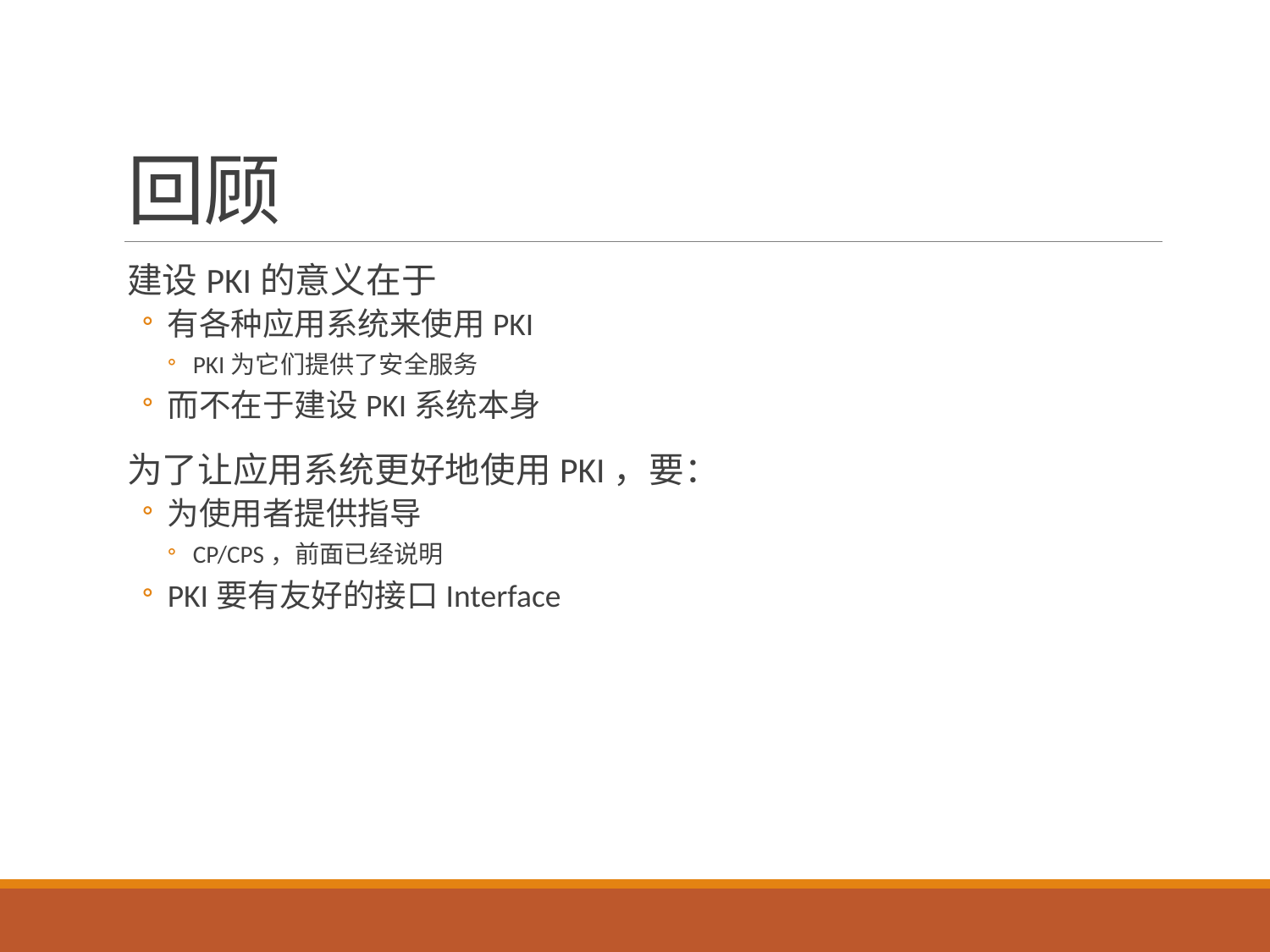

# 回顾
建设PKI的意义在于
有各种应用系统来使用PKI
PKI为它们提供了安全服务
而不在于建设PKI系统本身
为了让应用系统更好地使用PKI，要：
为使用者提供指导
CP/CPS，前面已经说明
PKI要有友好的接口Interface
2